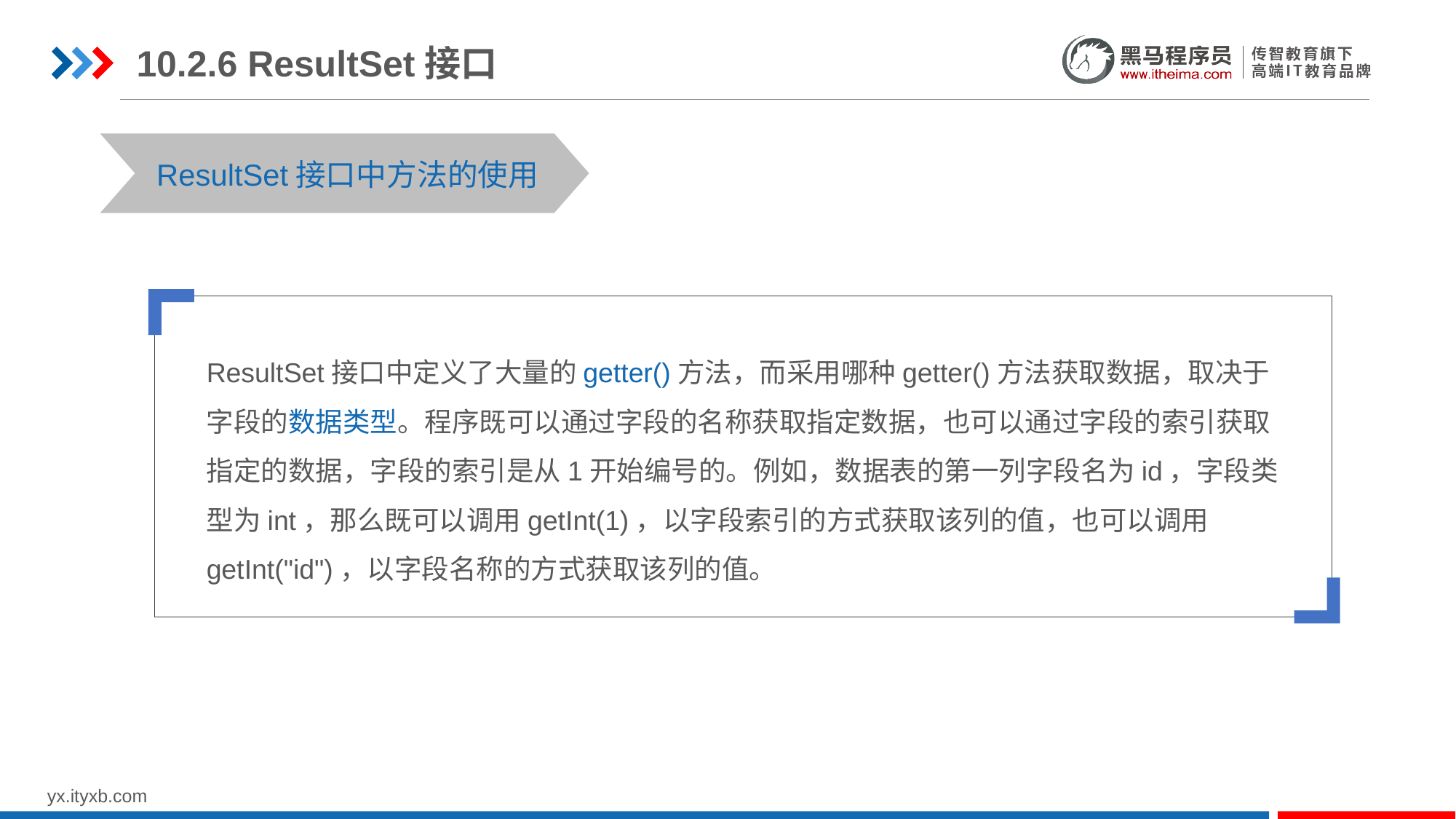

10.2.6 ResultSet接口

ResultSet接口中方法的使用

ResultSet接口中定义了大量的getter()方法，而采用哪种getter()方法获取数据，取决于字段的数据类型。程序既可以通过字段的名称获取指定数据，也可以通过字段的索引获取指定的数据，字段的索引是从1开始编号的。例如，数据表的第一列字段名为id，字段类型为int，那么既可以调用getInt(1)，以字段索引的方式获取该列的值，也可以调用getInt("id")，以字段名称的方式获取该列的值。